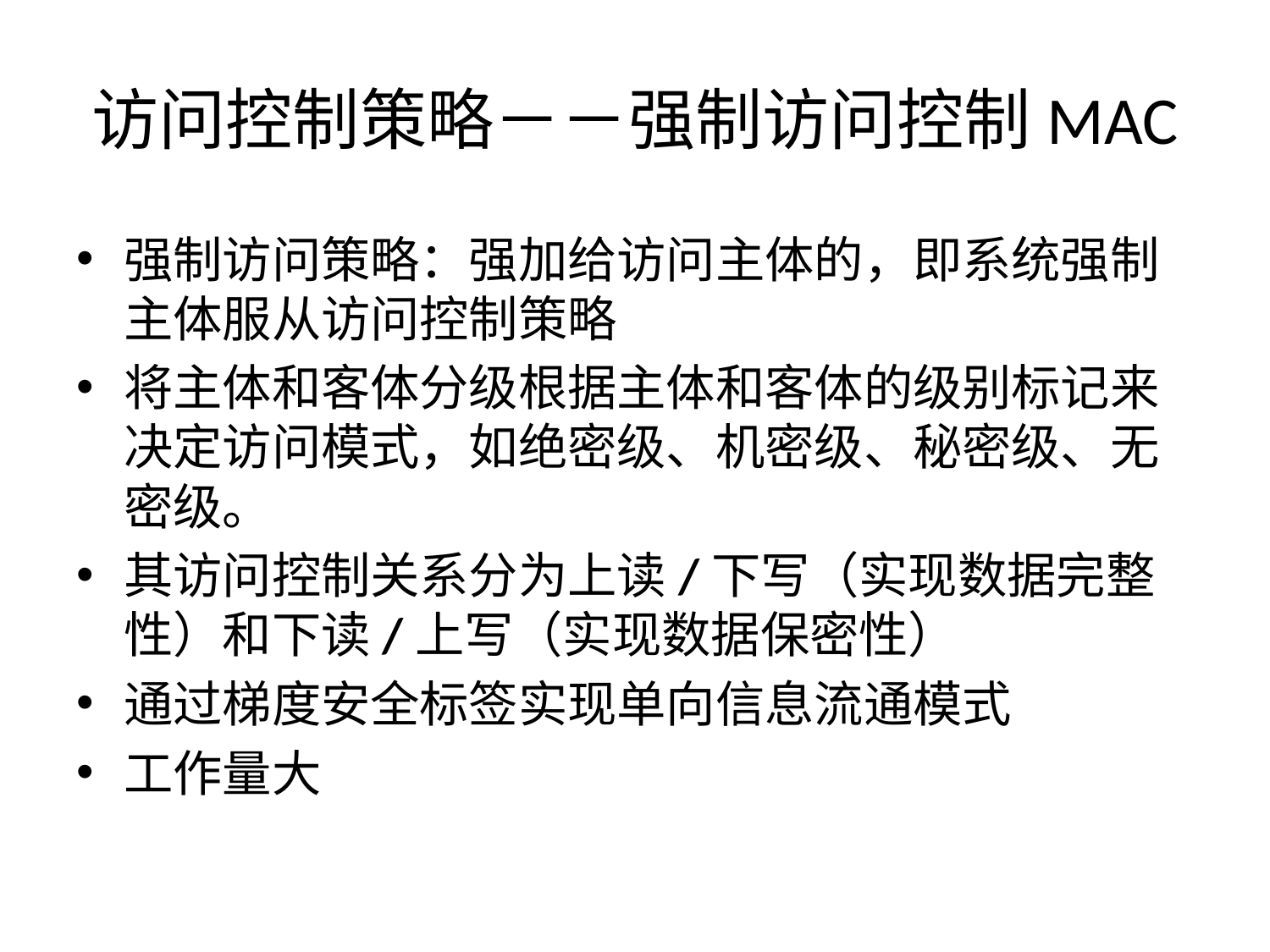

# 访问控制策略－－强制访问控制MAC
强制访问策略：强加给访问主体的，即系统强制主体服从访问控制策略
将主体和客体分级根据主体和客体的级别标记来决定访问模式，如绝密级、机密级、秘密级、无密级。
其访问控制关系分为上读/下写（实现数据完整性）和下读/上写（实现数据保密性）
通过梯度安全标签实现单向信息流通模式
工作量大